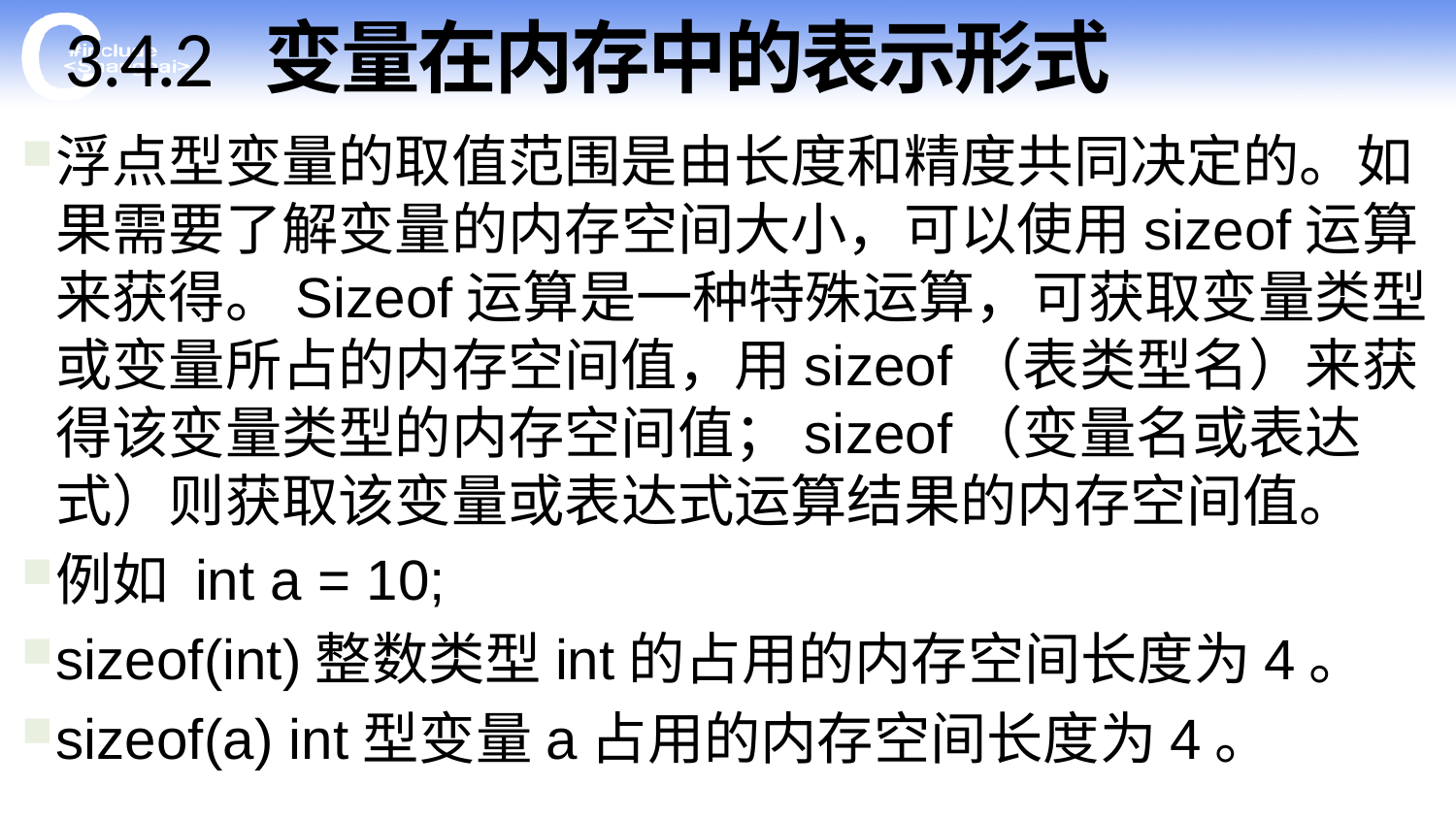

# 3.4.2  变量在内存中的表示形式
浮点型变量的取值范围是由长度和精度共同决定的。如果需要了解变量的内存空间大小，可以使用sizeof运算来获得。Sizeof运算是一种特殊运算，可获取变量类型或变量所占的内存空间值，用sizeof（表类型名）来获得该变量类型的内存空间值；sizeof（变量名或表达式）则获取该变量或表达式运算结果的内存空间值。
例如 int a = 10;
sizeof(int)整数类型int的占用的内存空间长度为4。
sizeof(a) int型变量a占用的内存空间长度为4。